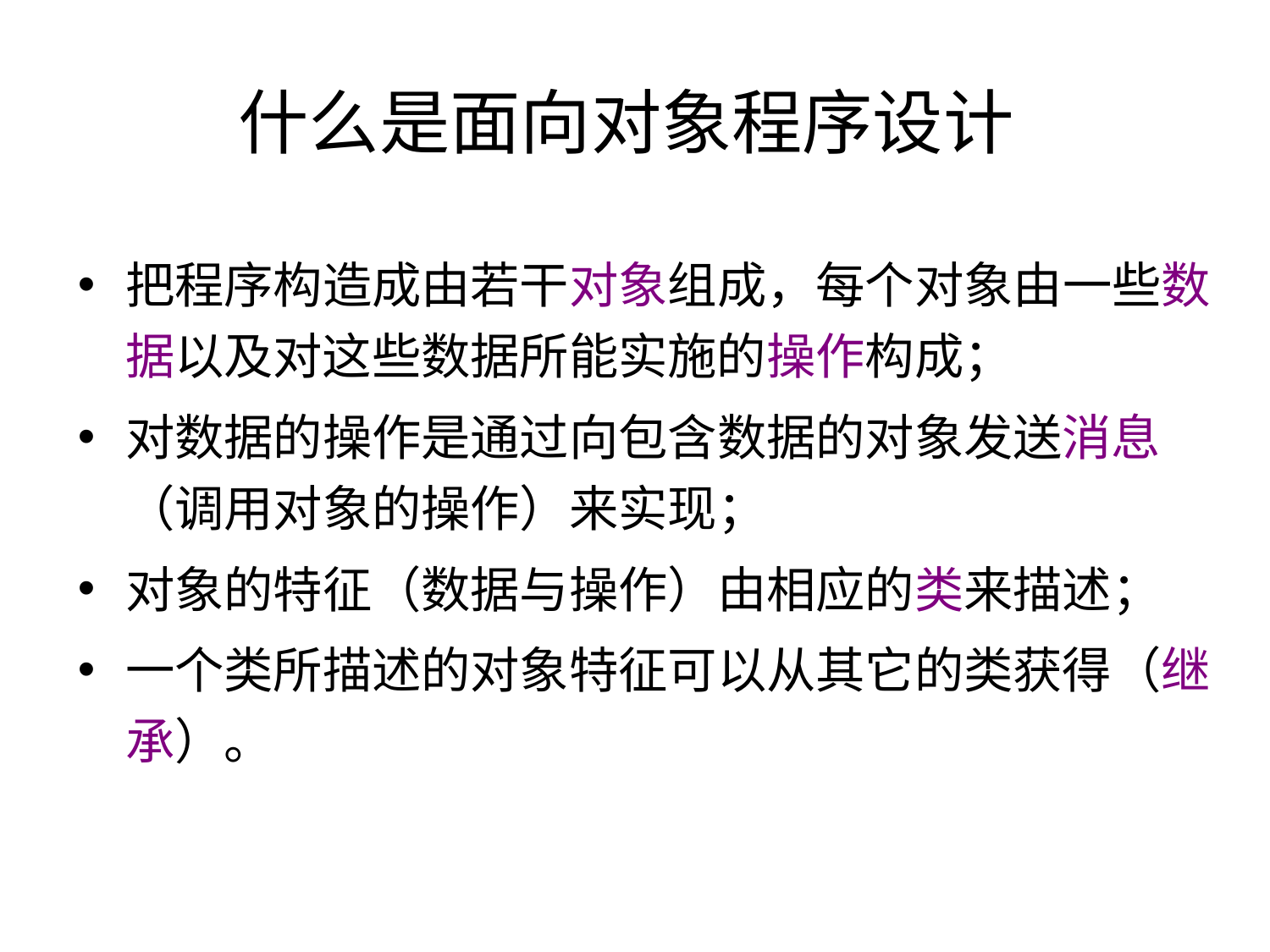

# 什么是面向对象程序设计
把程序构造成由若干对象组成，每个对象由一些数据以及对这些数据所能实施的操作构成；
对数据的操作是通过向包含数据的对象发送消息（调用对象的操作）来实现；
对象的特征（数据与操作）由相应的类来描述；
一个类所描述的对象特征可以从其它的类获得（继承）。